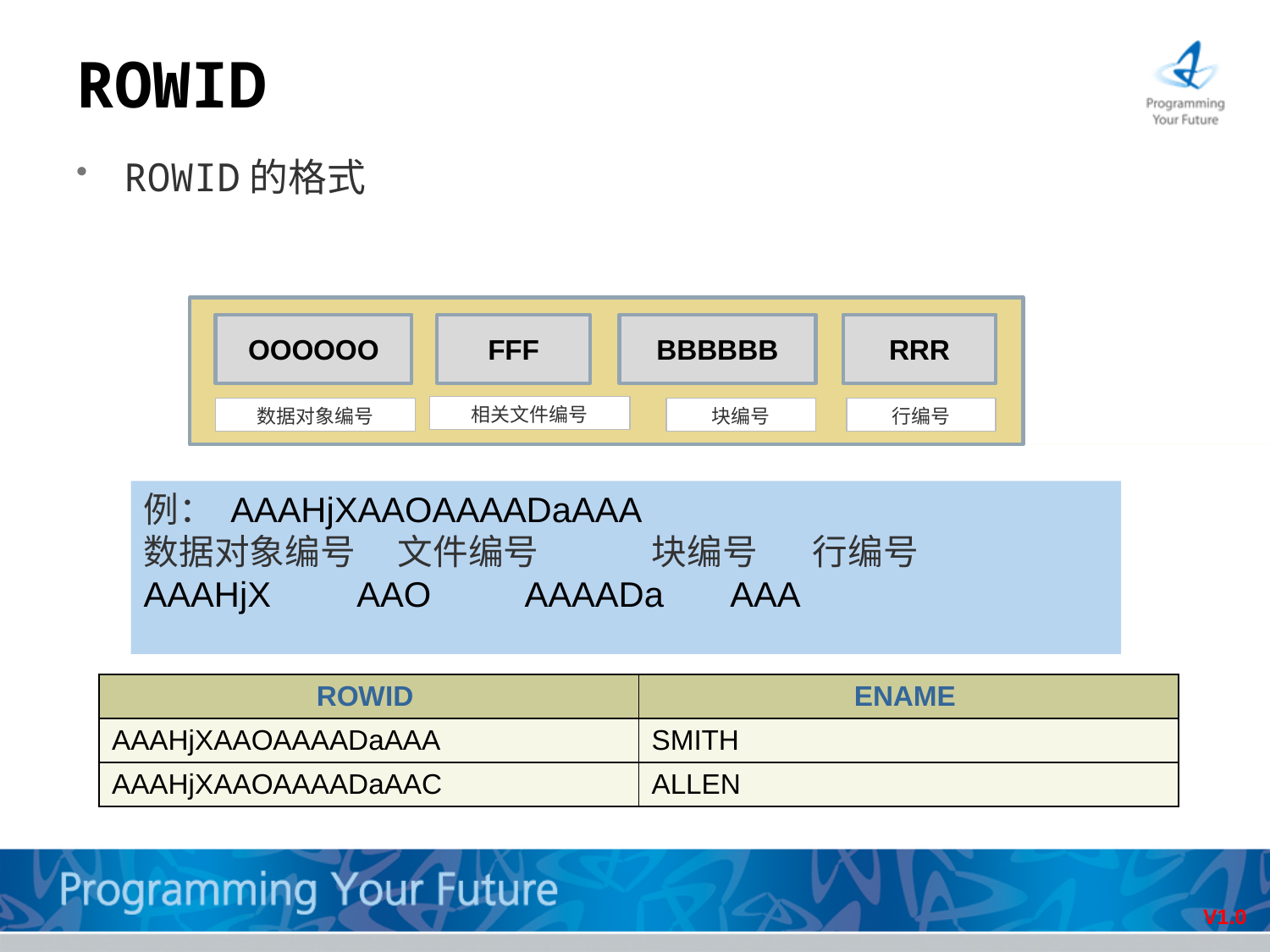

# ROWID
ROWID的格式

OOOOOO
FFF
BBBBBB
RRR
相关文件编号
数据对象编号
块编号
行编号

例： AAAHjXAAOAAAADaAAA
数据对象编号 	文件编号 	块编号       行编号
AAAHjX         AAO    	AAAADa       AAA

| ROWID | ENAME |
| --- | --- |
| AAAHjXAAOAAAADaAAA | SMITH |
| AAAHjXAAOAAAADaAAC | ALLEN |